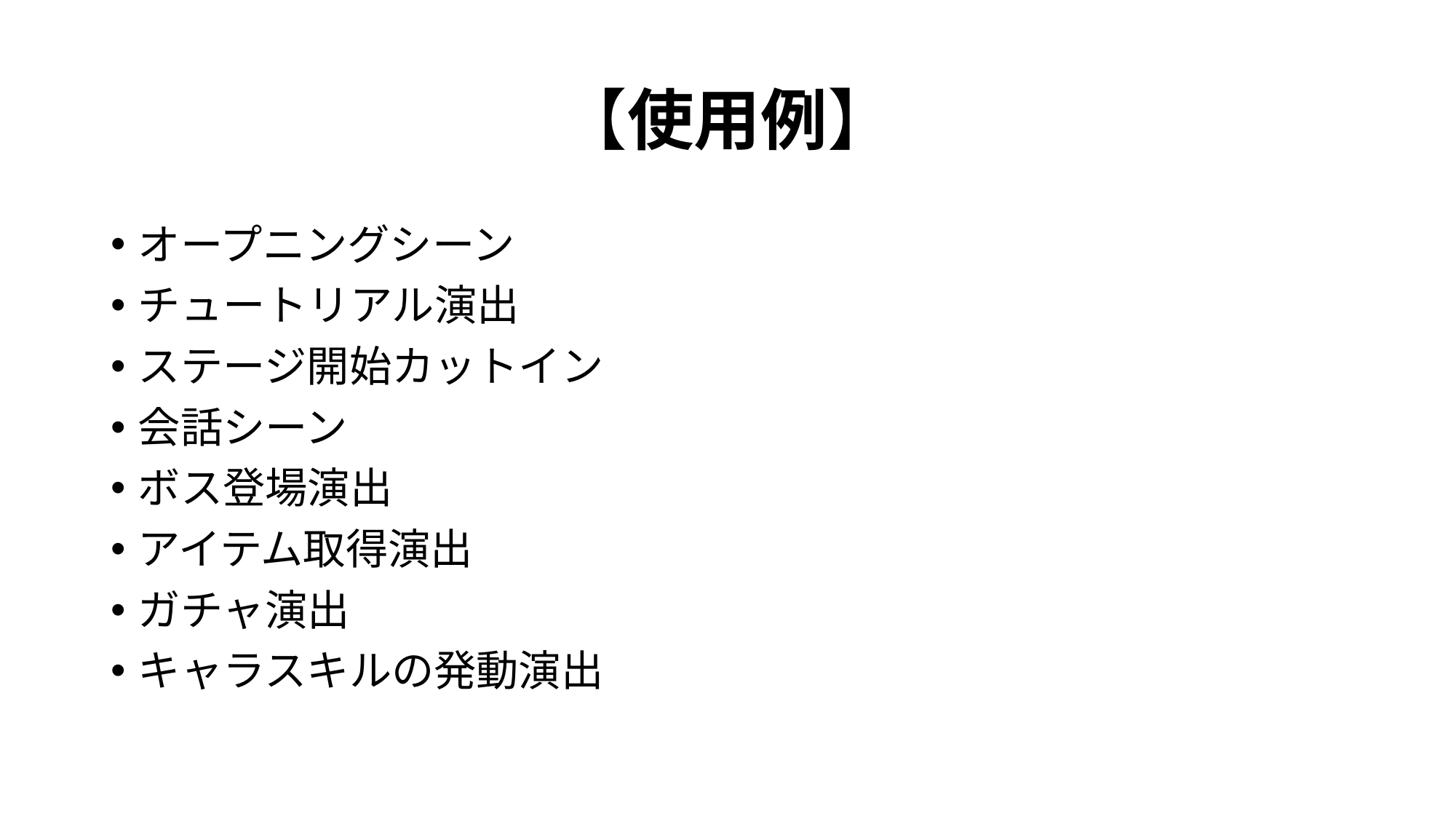

# 【使用例】
オープニングシーン
チュートリアル演出
ステージ開始カットイン
会話シーン
ボス登場演出
アイテム取得演出
ガチャ演出
キャラスキルの発動演出